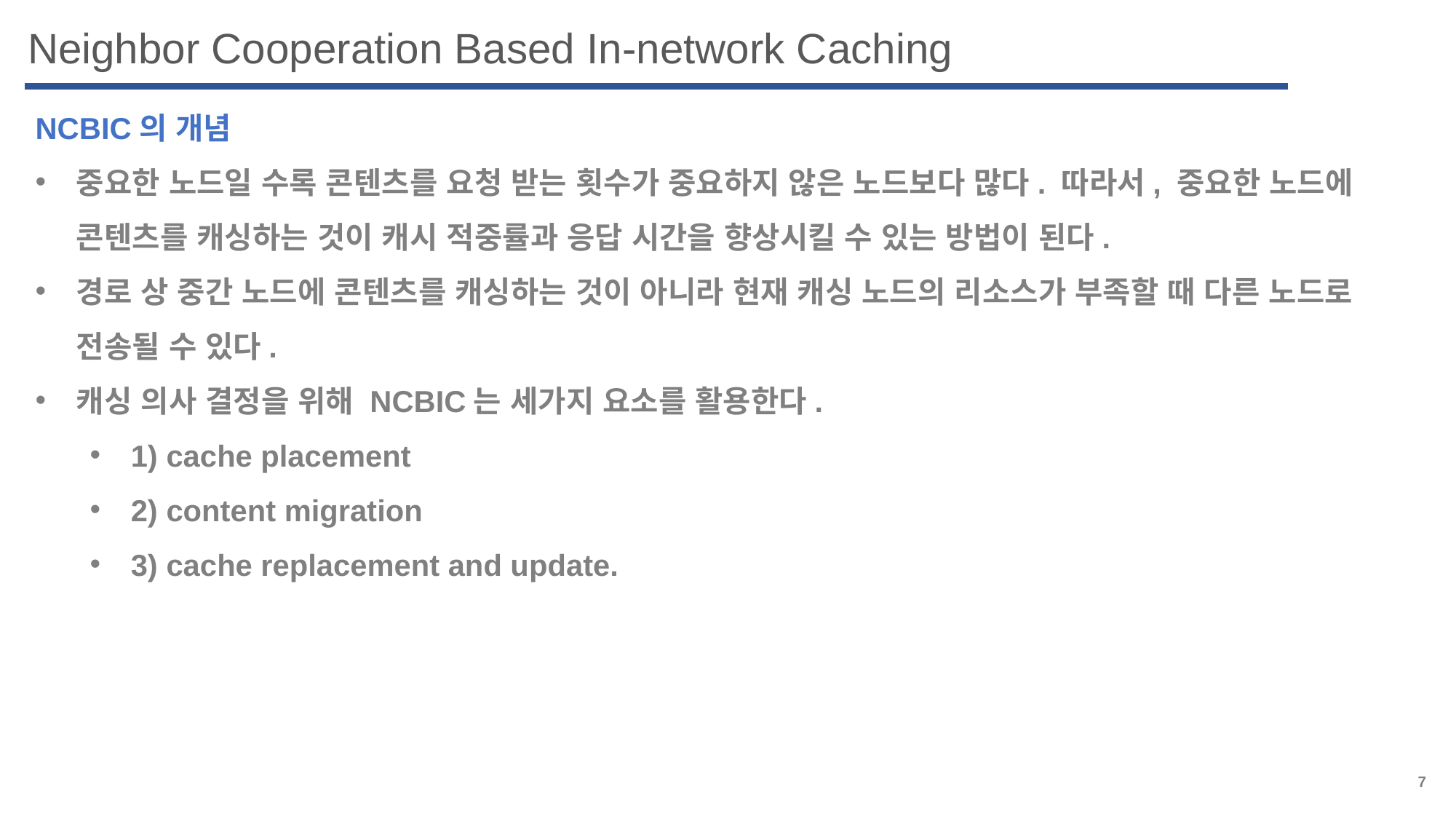

Neighbor Cooperation Based In-network Caching
NCBIC의 개념
중요한 노드일 수록 콘텐츠를 요청 받는 횟수가 중요하지 않은 노드보다 많다. 따라서, 중요한 노드에 콘텐츠를 캐싱하는 것이 캐시 적중률과 응답 시간을 향상시킬 수 있는 방법이 된다.
경로 상 중간 노드에 콘텐츠를 캐싱하는 것이 아니라 현재 캐싱 노드의 리소스가 부족할 때 다른 노드로 전송될 수 있다.
캐싱 의사 결정을 위해 NCBIC는 세가지 요소를 활용한다.
1) cache placement
2) content migration
3) cache replacement and update.
7